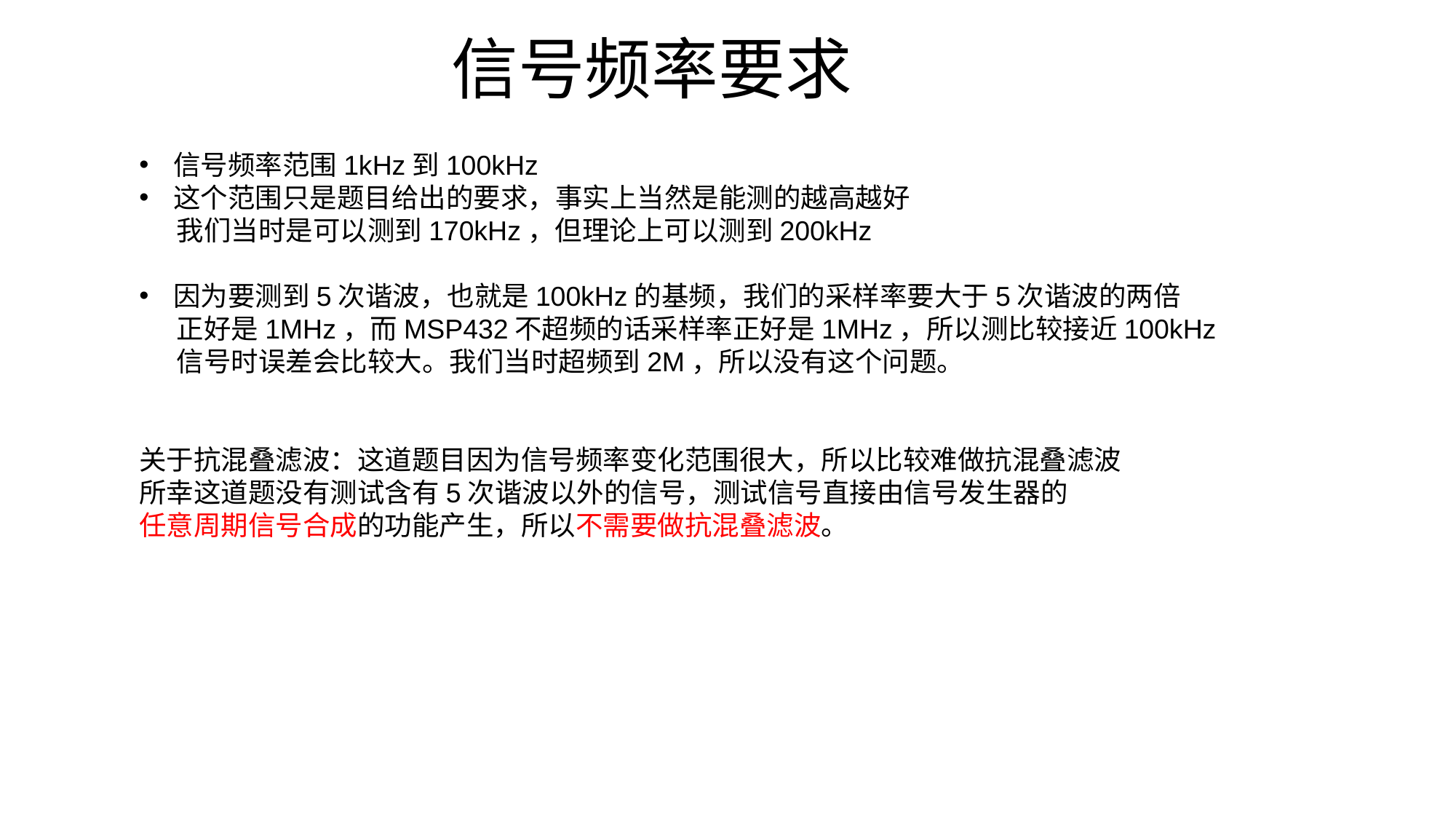

信号频率要求
信号频率范围1kHz到100kHz
这个范围只是题目给出的要求，事实上当然是能测的越高越好
     我们当时是可以测到170kHz，但理论上可以测到200kHz

因为要测到5次谐波，也就是100kHz的基频，我们的采样率要大于5次谐波的两倍
     正好是1MHz，而MSP432不超频的话采样率正好是1MHz，所以测比较接近100kHz
     信号时误差会比较大。我们当时超频到2M，所以没有这个问题。

关于抗混叠滤波：这道题目因为信号频率变化范围很大，所以比较难做抗混叠滤波
所幸这道题没有测试含有5次谐波以外的信号，测试信号直接由信号发生器的
任意周期信号合成的功能产生，所以不需要做抗混叠滤波。